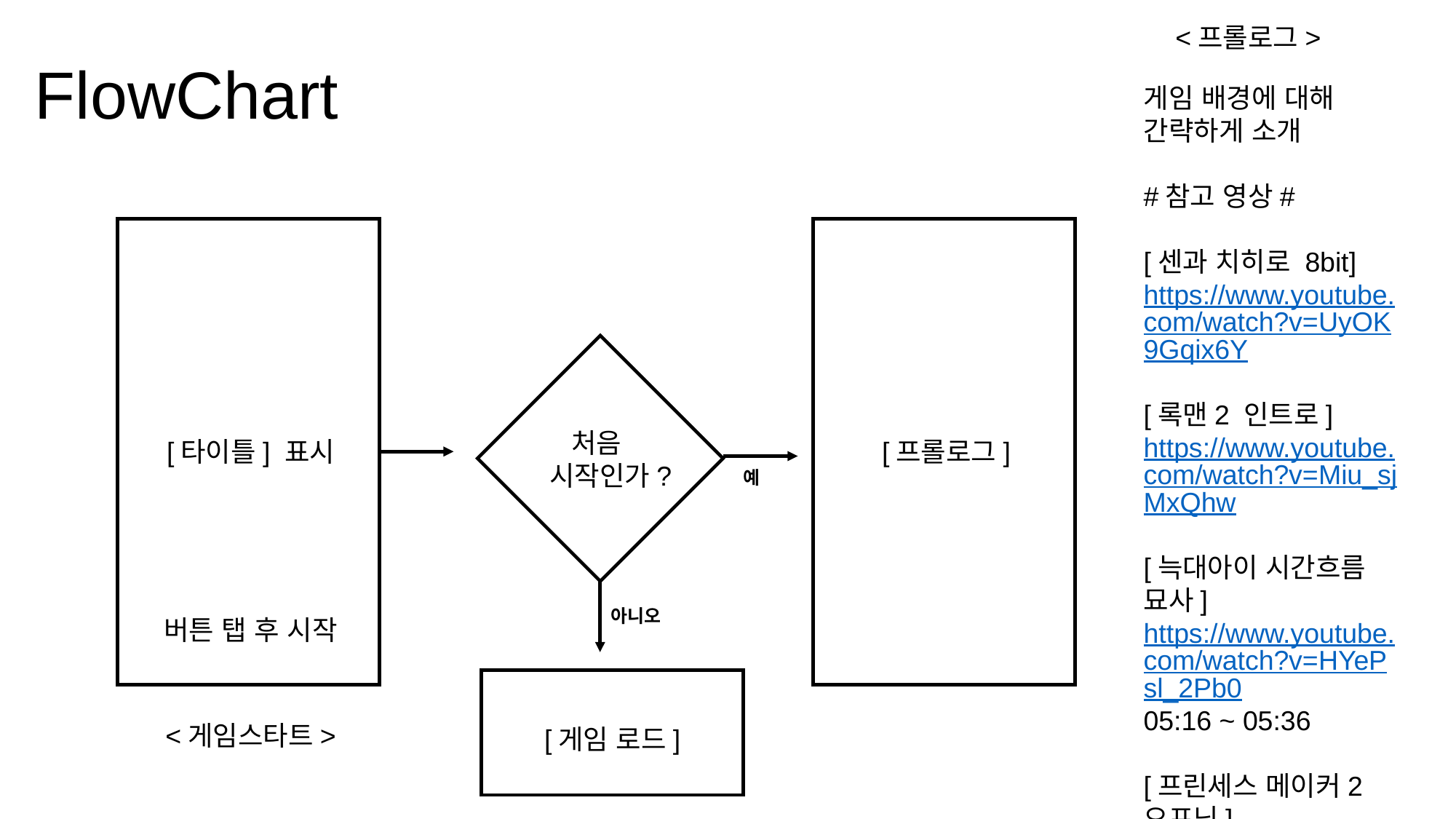

<프롤로그>
# FlowChart
게임 배경에 대해 간략하게 소개

#참고 영상#

[센과 치히로 8bit]
https://www.youtube.com/watch?v=UyOK9Gqix6Y

[록맨2 인트로]
https://www.youtube.com/watch?v=Miu_sjMxQhw

[늑대아이 시간흐름 묘사]
https://www.youtube.com/watch?v=HYePsl_2Pb0
05:16 ~ 05:36

[프린세스 메이커2 오프닝]
https://www.youtube.com/watch?v=YiIL4o_rGME

처음
시작인가?
[타이틀] 표시
[프롤로그]
예
아니오
버튼 탭 후 시작

[게임 로드]
<게임스타트>
개인적으로 카메라 쇼트를 끊지않고 쭉이어지면서 세월의 흐름을 묘사해주는게 어떨까???
록맨2 인트로처럼 단순히 카메라 이동 및 프롤로그 대사만 깔리다가 배경음악이 확 바뀌는순간
반전이 일어나듯이....
늑대아이도 저장면 그대로 횡스크롤로 복사하기 매우 좋을 거 같다. 그렇게 최대한 간결하고 빠르게 프롤로그에서 배경묘사를 해주는게 어떨까 하는 느낌...